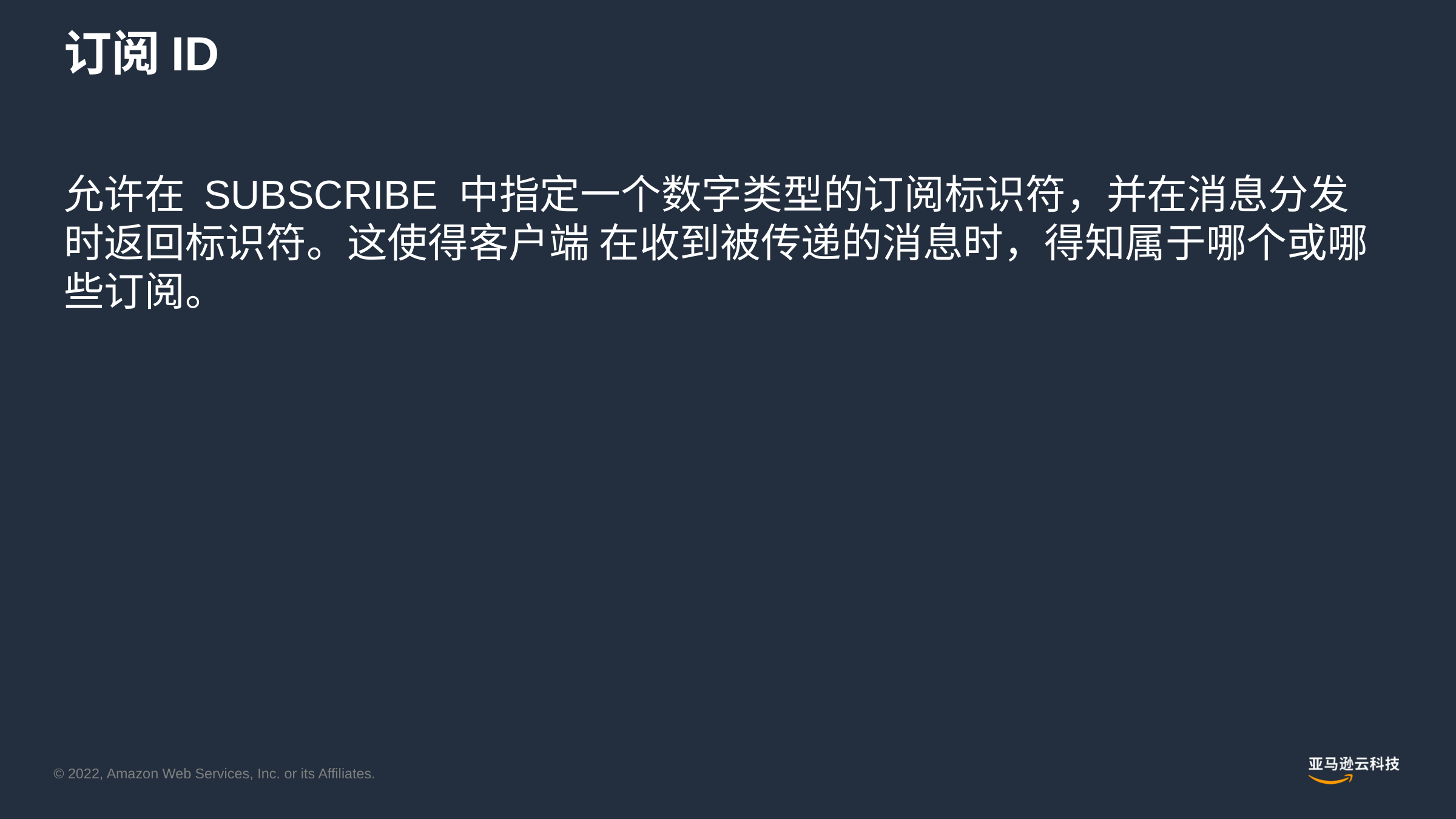

# 订阅ID
允许在 SUBSCRIBE 中指定一个数字类型的订阅标识符，并在消息分发时返回标识符。这使得客户端 在收到被传递的消息时，得知属于哪个或哪些订阅。